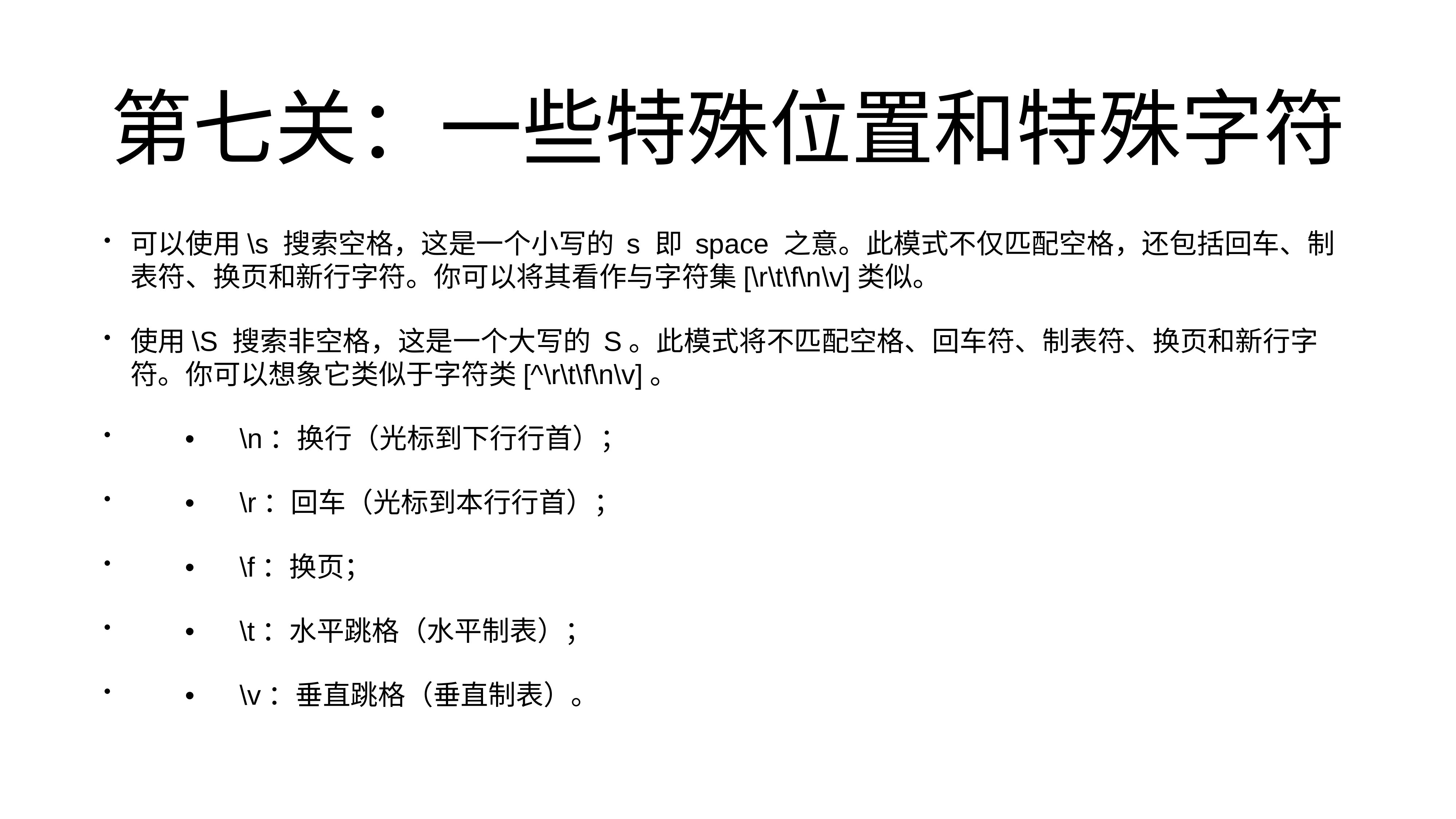

# 第七关：一些特殊位置和特殊字符
可以使用\s 搜索空格，这是一个小写的 s 即 space 之意。此模式不仅匹配空格，还包括回车、制表符、换页和新行字符。你可以将其看作与字符集[\r\t\f\n\v]类似。
使用\S 搜索非空格，这是一个大写的 S。此模式将不匹配空格、回车符、制表符、换页和新行字符。你可以想象它类似于字符类[^\r\t\f\n\v]。
	•	\n：换行（光标到下行行首）；
	•	\r：回车（光标到本行行首）；
	•	\f：换页；
	•	\t：水平跳格（水平制表）；
	•	\v：垂直跳格（垂直制表）。